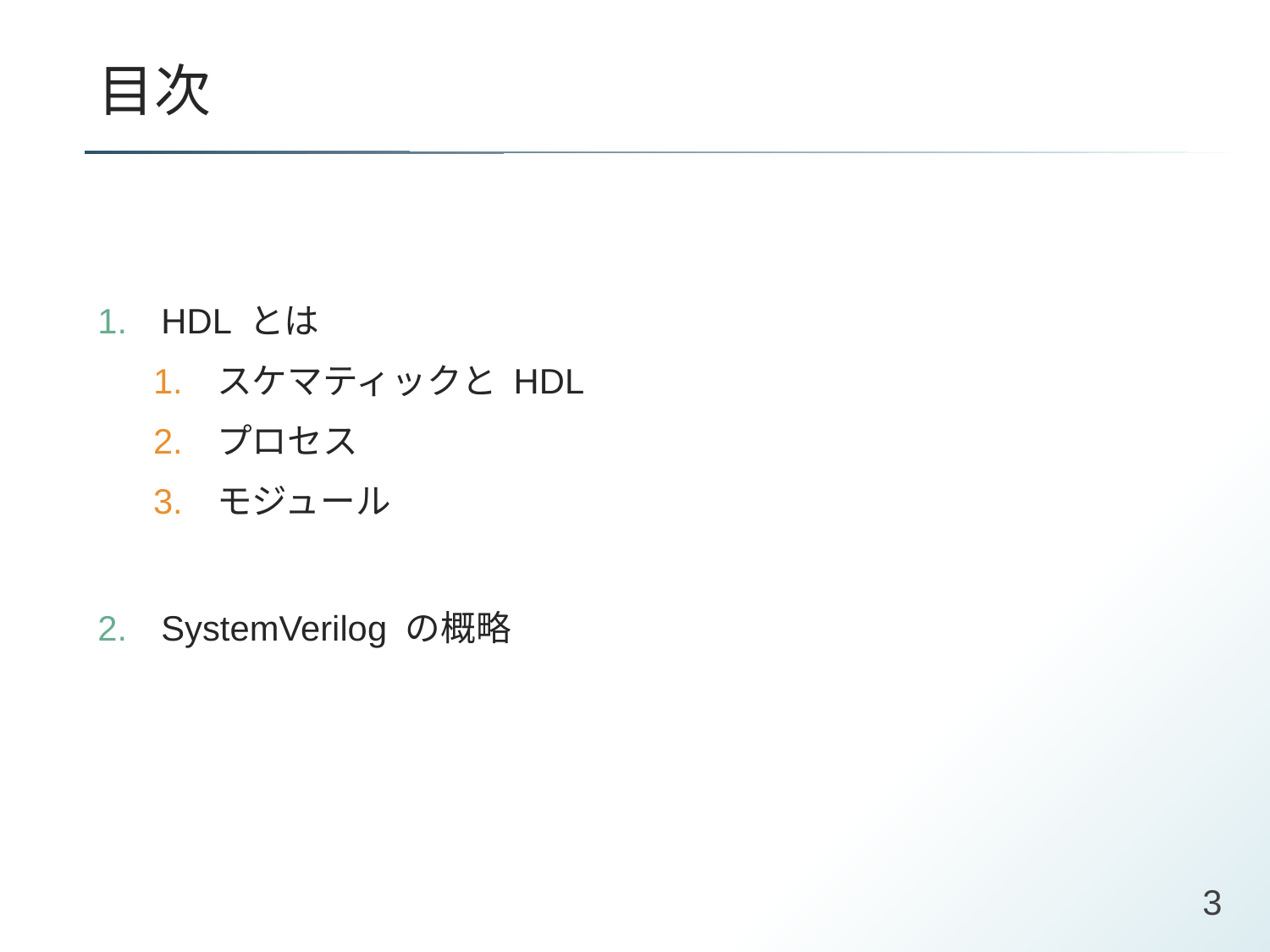

# 目次
HDL とは
スケマティックと HDL
プロセス
モジュール

SystemVerilog の概略

3